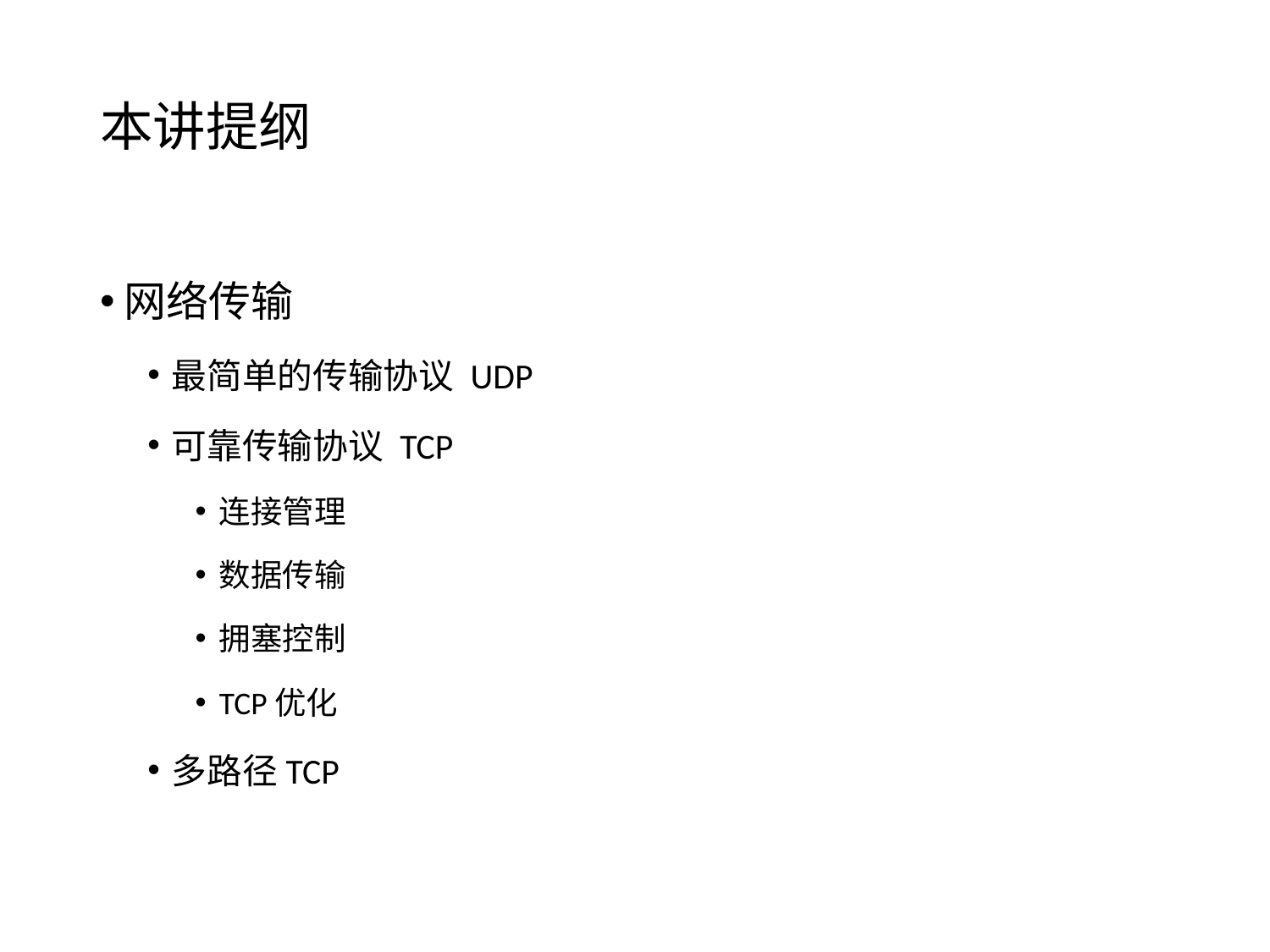

# 本讲提纲
网络传输
最简单的传输协议 UDP
可靠传输协议 TCP
连接管理
数据传输
拥塞控制
TCP优化
多路径TCP
2